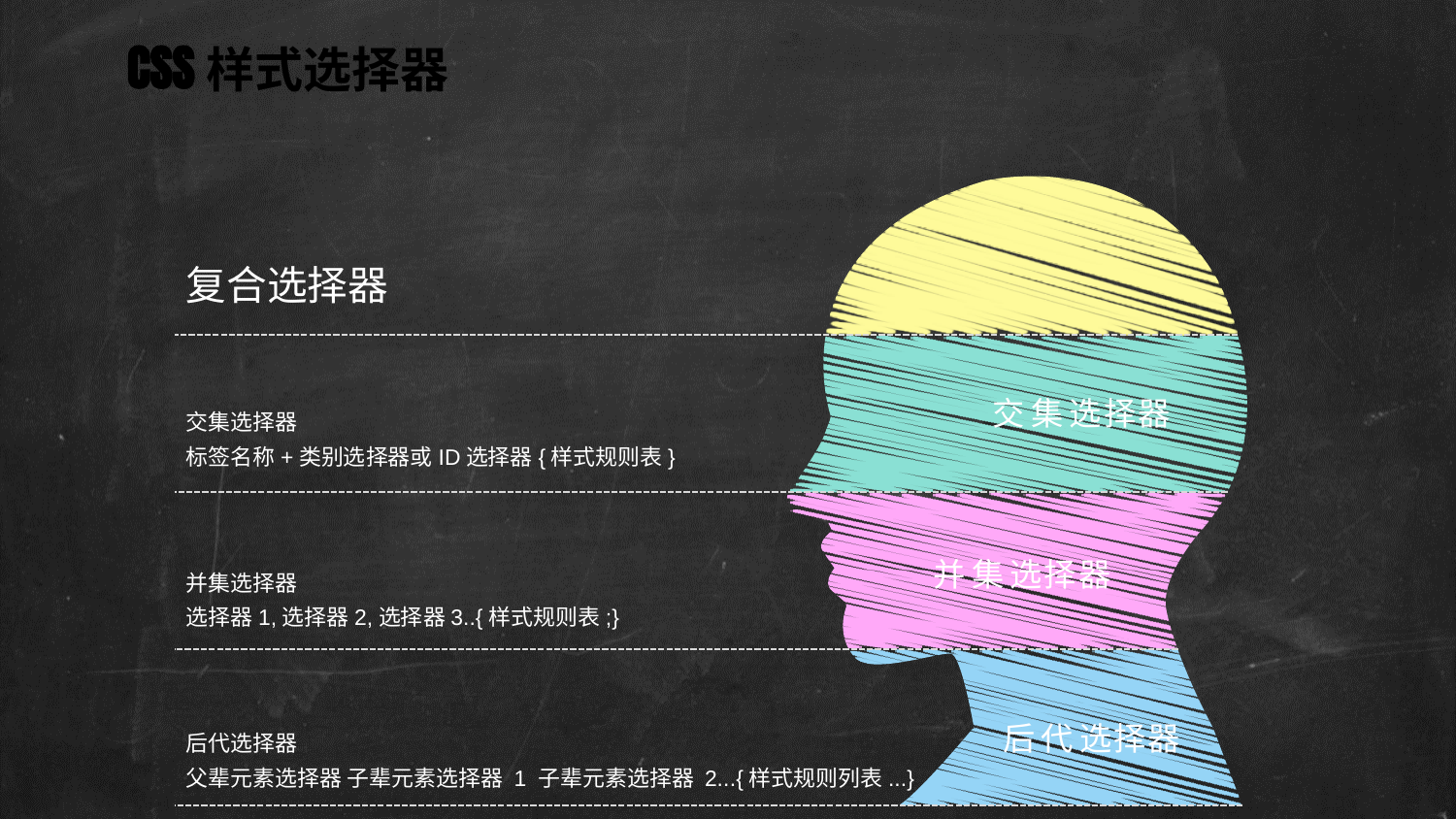

CSS样式选择器

复合选择器

交集选择器
交集选择器
标签名称+类别选择器或ID选择器{样式规则表}

并集选择器
并集选择器
选择器1,选择器2,选择器3..{样式规则表;}

后代选择器
后代选择器
父辈元素选择器 子辈元素选择器 1 子辈元素选择器 2...{样式规则列表...}